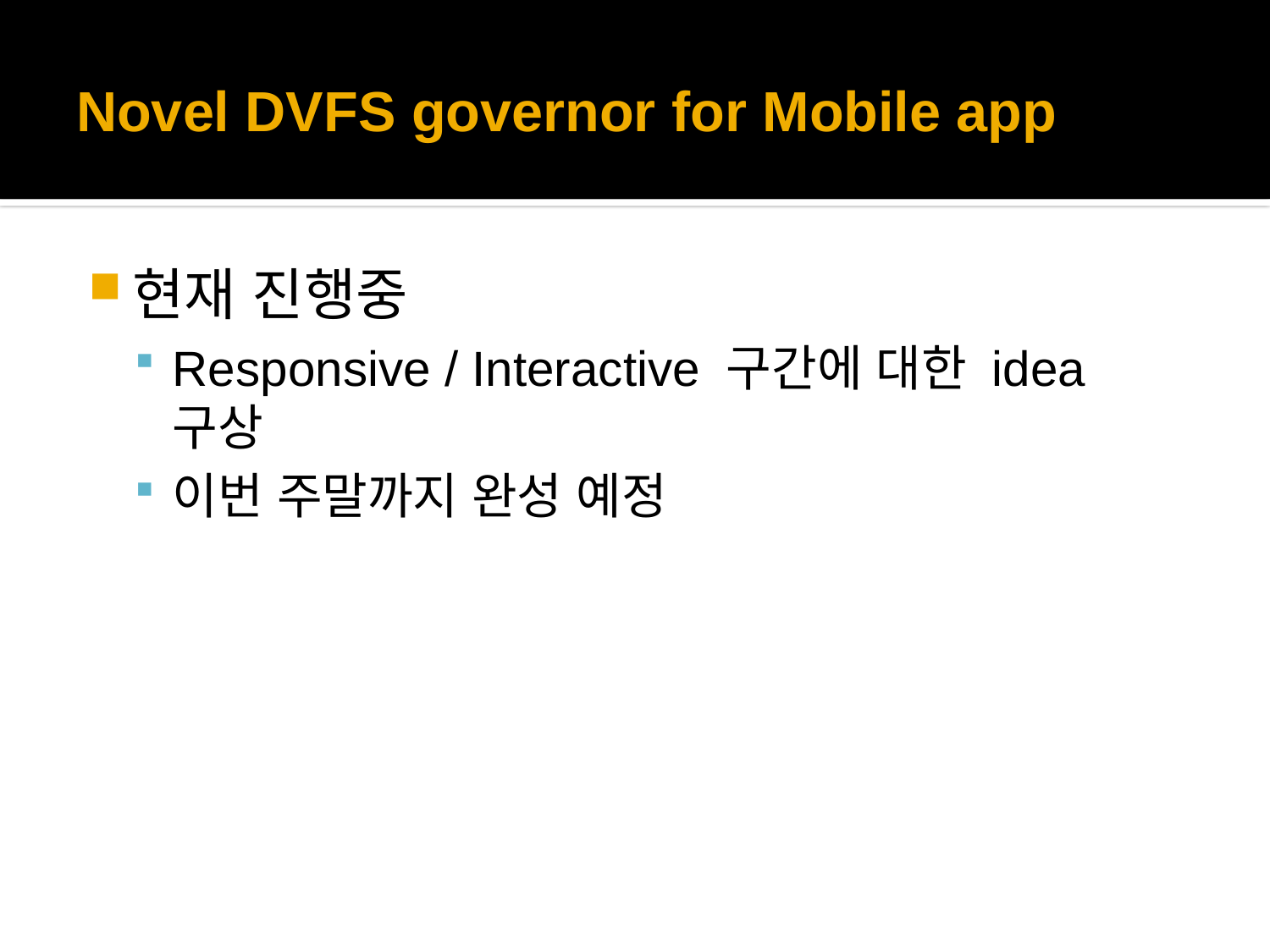

# Novel DVFS governor for Mobile app
현재 진행중
Responsive / Interactive 구간에 대한 idea 구상
이번 주말까지 완성 예정